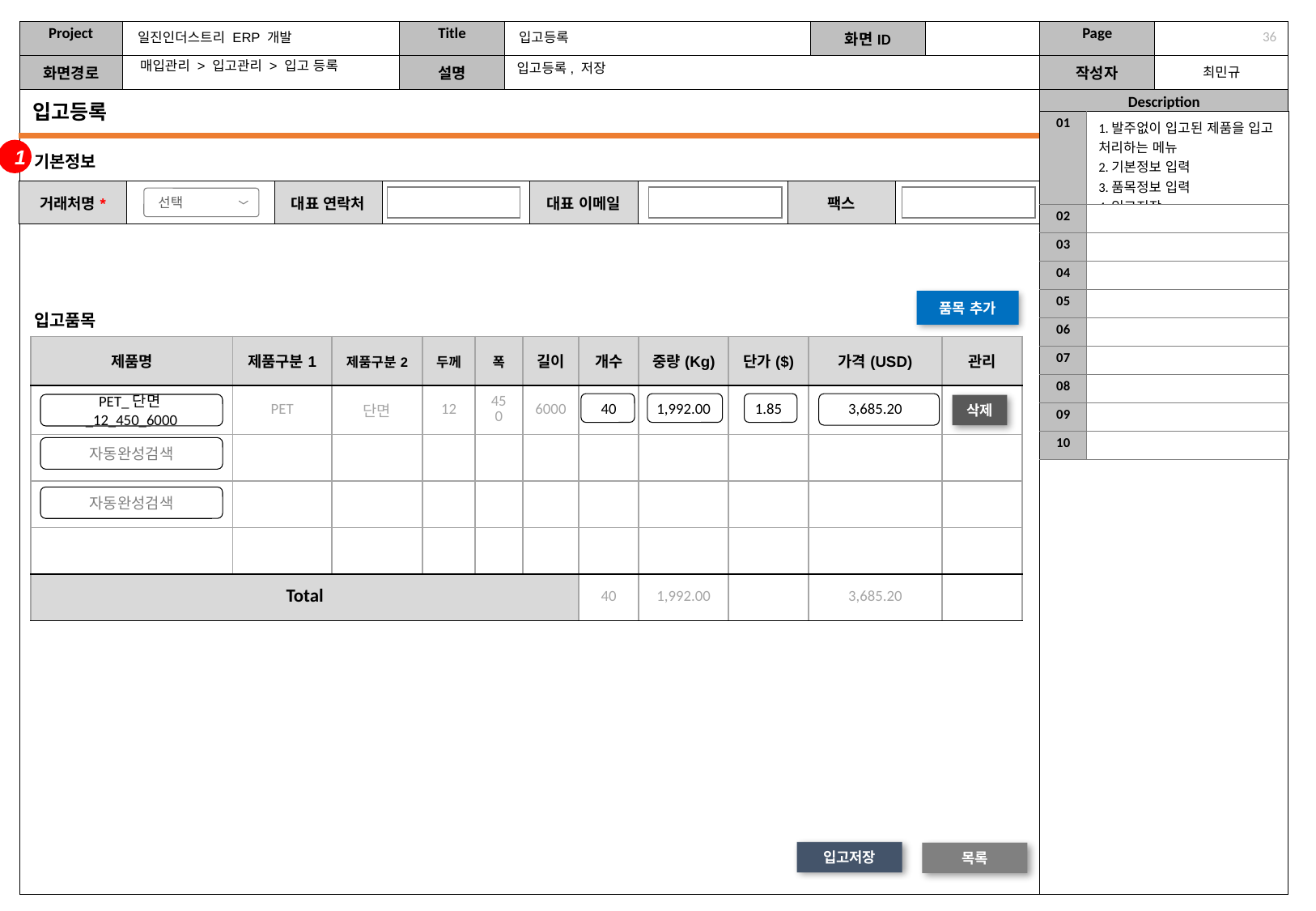

일진인더스트리 ERP 개발
입고등록
36
매입관리 > 입고관리 > 입고 등록
입고등록, 저장
입고등록
| 01 | 1.발주없이 입고된 제품을 입고 처리하는 메뉴 2.기본정보 입력 3.품목정보 입력 4.입고저장 |
| --- | --- |
| 02 |  |
| 03 |  |
| 04 |  |
| 05 |  |
| 06 |  |
| 07 |  |
| 08 |  |
| 09 |  |
| 10 |  |
1
기본정보
| 거래처명\* |  | 대표 연락처 |  | 대표 이메일 |  | 팩스 |  |
| --- | --- | --- | --- | --- | --- | --- | --- |

선택

품목 추가
입고품목
| 제품명 | 제품구분1 | 제품구분2 | 두께 | 폭 | 길이 | 개수 | 중량(Kg) | 단가($) | 가격(USD) | 관리 |
| --- | --- | --- | --- | --- | --- | --- | --- | --- | --- | --- |
|  | PET | 단면 | 12 | 450 | 6000 | 40 | 1,992.00 | 1.85 | 3,685.20 |  |
|  |  |  |  |  |  |  |  |  |  |  |
|  |  |  |  |  |  |  |  |  |  |  |
|  |  |  |  |  |  |  |  |  |  |  |
| Total |  |  |  |  |  | 40 | 1,992.00 |  | 3,685.20 |  |

PET_단면_12_450_6000
삭제
자동완성검색
자동완성검색
입고저장
목록